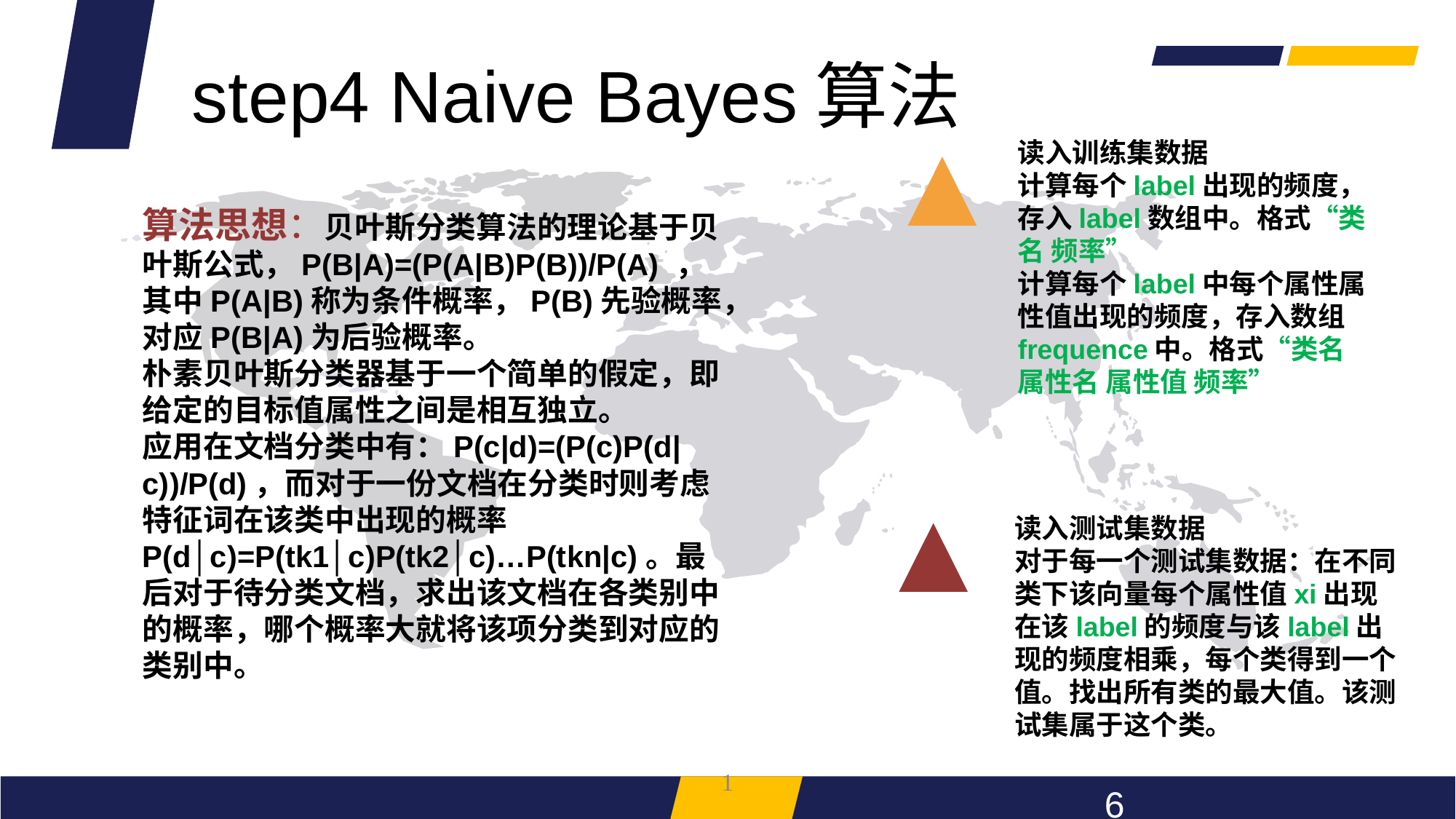

step4 Naive Bayes算法

读入训练集数据
计算每个label出现的频度，存入label数组中。格式“类名 频率”
计算每个label中每个属性属性值出现的频度，存入数组frequence中。格式“类名 属性名 属性值 频率”

算法思想：贝叶斯分类算法的理论基于贝叶斯公式，P(B|A)=(P(A|B)P(B))/P(A) ，其中P(A|B)称为条件概率，P(B)先验概率，对应P(B|A)为后验概率。
朴素贝叶斯分类器基于一个简单的假定，即给定的目标值属性之间是相互独立。
应用在文档分类中有：P(c|d)=(P(c)P(d|c))/P(d)，而对于一份文档在分类时则考虑特征词在该类中出现的概率P(d│c)=P(tk1│c)P(tk2│c)…P(tkn|c)。最后对于待分类文档，求出该文档在各类别中的概率，哪个概率大就将该项分类到对应的类别中。
读入测试集数据
对于每一个测试集数据：在不同类下该向量每个属性值xi出现在该label的频度与该label出现的频度相乘，每个类得到一个值。找出所有类的最大值。该测试集属于这个类。

1
10
6